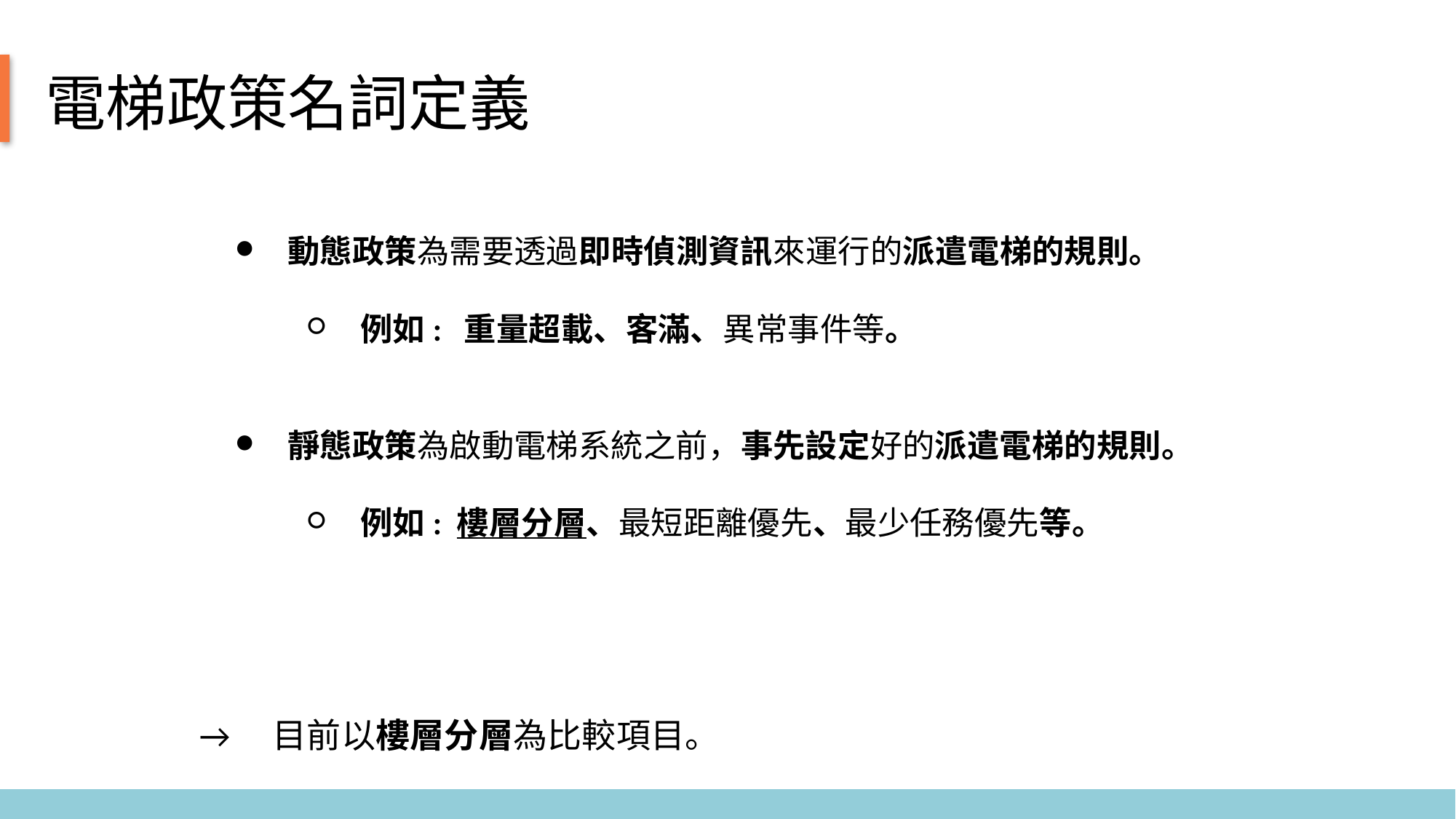

電梯政策名詞定義
動態政策為需要透過即時偵測資訊來運行的派遣電梯的規則。

例如:  重量超載、客滿、異常事件等。

靜態政策為啟動電梯系統之前，事先設定好的派遣電梯的規則。

例如: 樓層分層、最短距離優先、最少任務優先等。
→　目前以樓層分層為比較項目。
移動並排隊